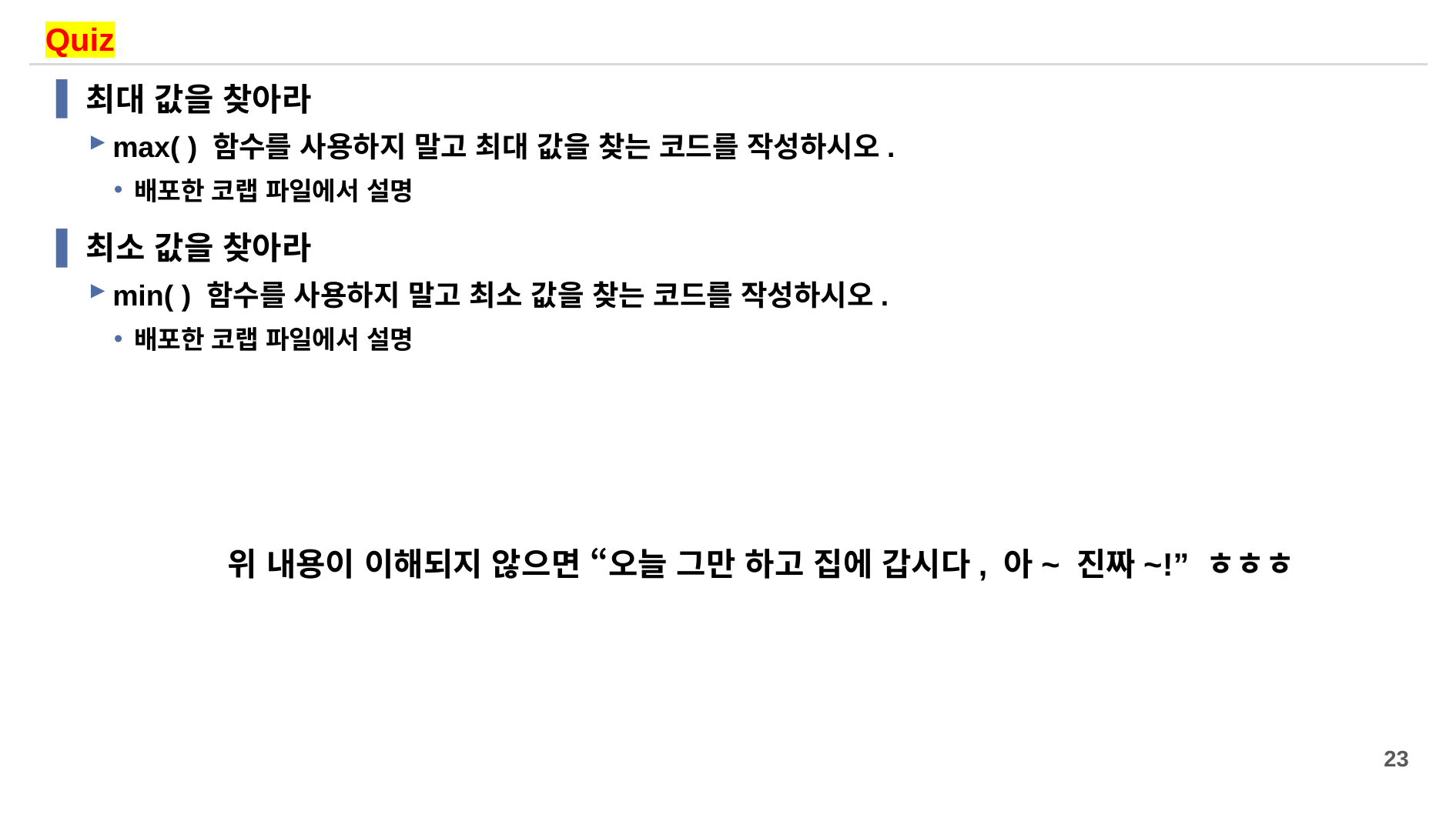

# Quiz
최대 값을 찾아라
max( ) 함수를 사용하지 말고 최대 값을 찾는 코드를 작성하시오.
배포한 코랩 파일에서 설명
최소 값을 찾아라
min( ) 함수를 사용하지 말고 최소 값을 찾는 코드를 작성하시오.
배포한 코랩 파일에서 설명

위 내용이 이해되지 않으면 “오늘 그만 하고 집에 갑시다, 아~ 진짜~!” ㅎㅎㅎ

23